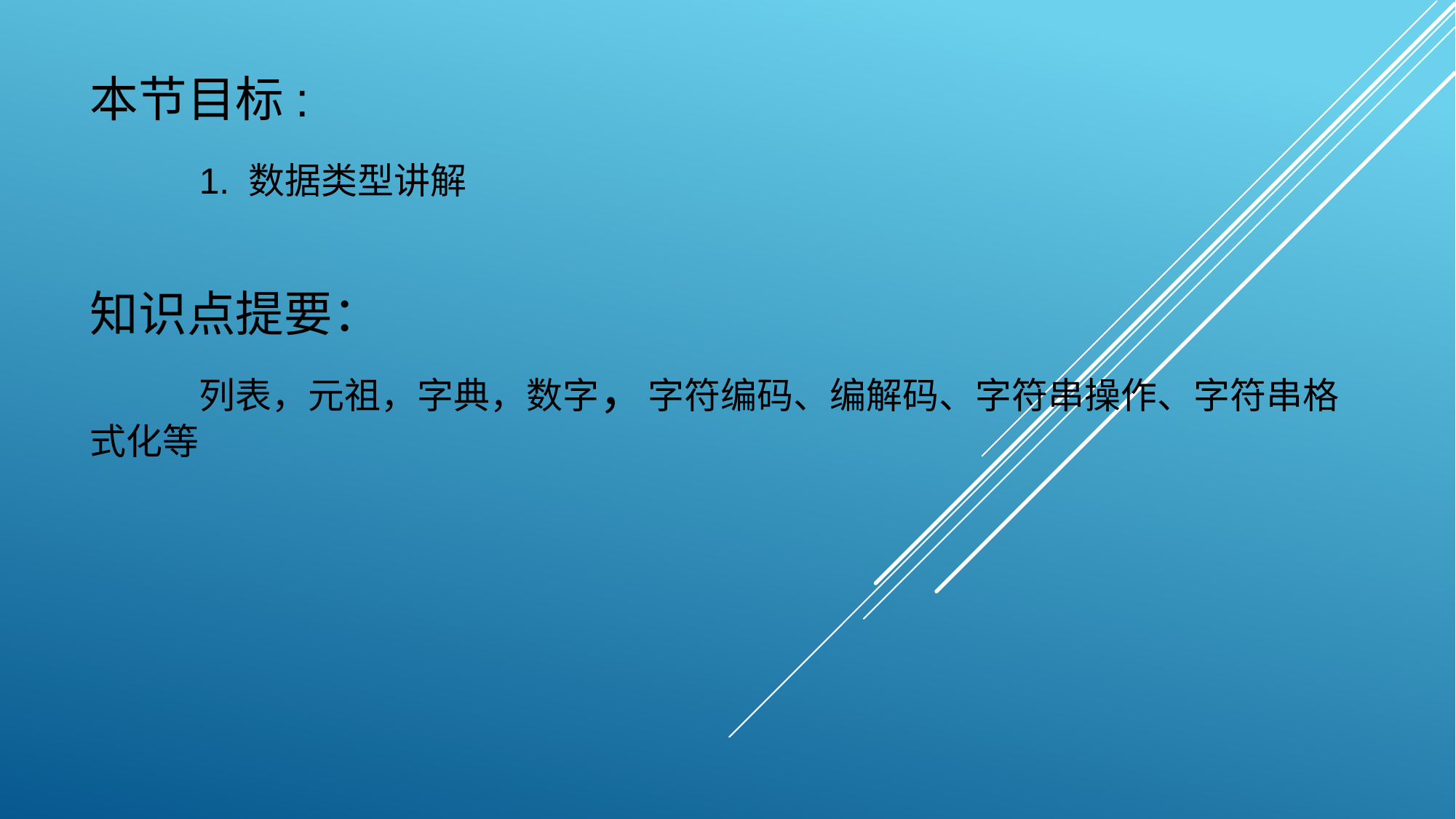

本节目标:
	1. 数据类型讲解

知识点提要：
	列表，元祖，字典，数字，字符编码、编解码、字符串操作、字符串格式化等